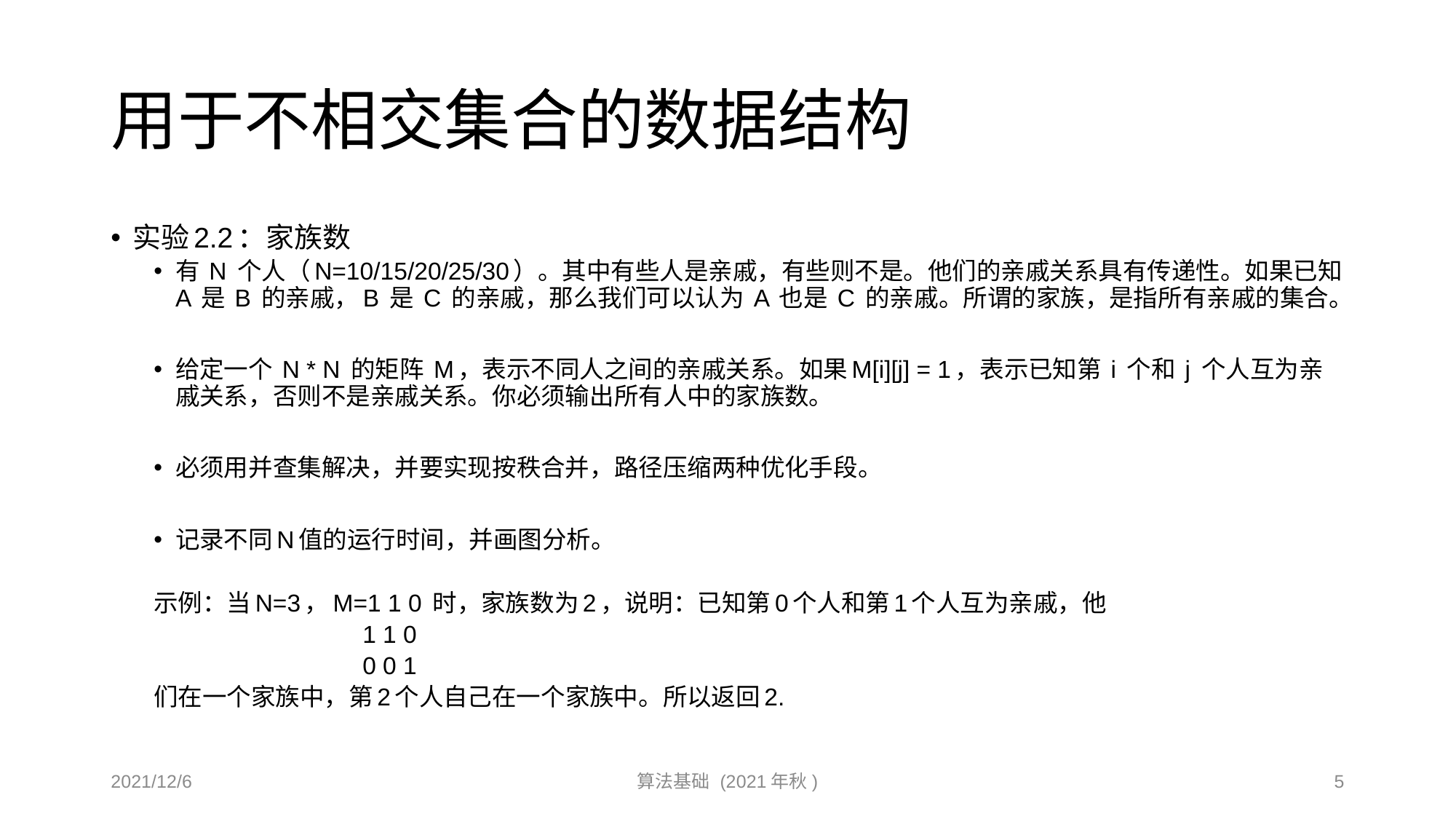

# 用于不相交集合的数据结构
实验2.2：家族数
有 N 个人（N=10/15/20/25/30）。其中有些人是亲戚，有些则不是。他们的亲戚关系具有传递性。如果已知 A 是 B 的亲戚，B 是 C 的亲戚，那么我们可以认为 A 也是 C 的亲戚。所谓的家族，是指所有亲戚的集合。

给定一个 N * N 的矩阵 M，表示不同人之间的亲戚关系。如果M[i][j] = 1，表示已知第 i 个和 j 个人互为亲戚关系，否则不是亲戚关系。你必须输出所有人中的家族数。

必须用并查集解决，并要实现按秩合并，路径压缩两种优化手段。

记录不同N值的运行时间，并画图分析。

示例：当N=3，M=1 1 0 时，家族数为2，说明：已知第0个人和第1个人互为亲戚，他
                               1 1 0
                               0 0 1
们在一个家族中，第2个人自己在一个家族中。所以返回2.

2021/12/6
算法基础 (2021年秋)
5